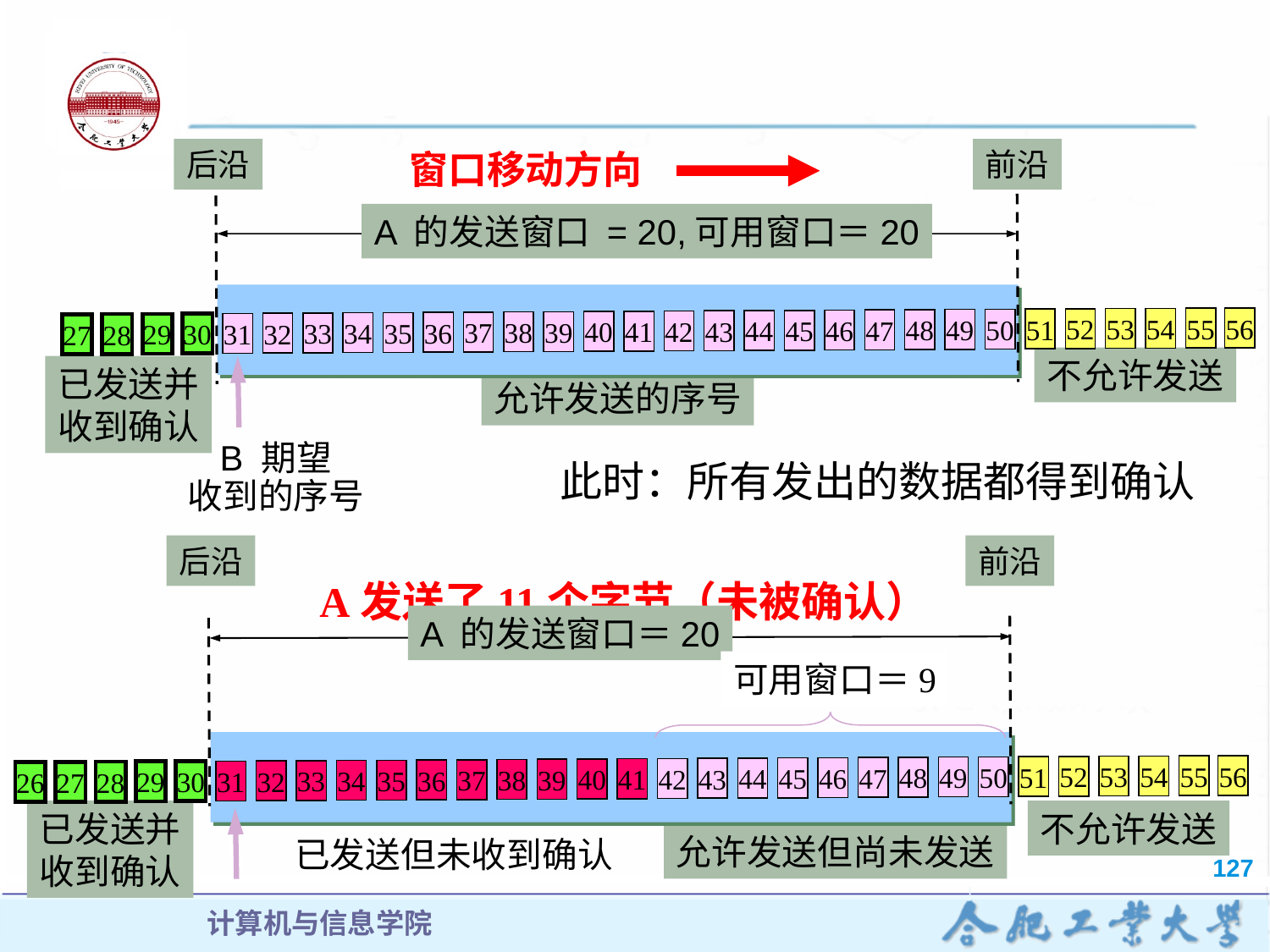

后沿
窗口移动方向

前沿

A 的发送窗口 = 20,可用窗口＝20

55
56
54
53
52
51
50
49
48
47
46
45
44
43
42
41
40
39
38
37
36
35
34
33
32
31
30
29
28
27
不允许发送
已发送并
收到确认

允许发送的序号
B 期望
收到的序号
此时：所有发出的数据都得到确认
后沿
前沿

A 的发送窗口＝20

可用窗口＝9

55
56
54
53
52
51
50
49
48
47
46
45
44
43
42
41
40
39
38
37
36
35
34
33
32
31
30
29
28
27
26
已发送并
收到确认
不允许发送

允许发送但尚未发送
已发送但未收到确认
A发送了11个字节（未被确认）